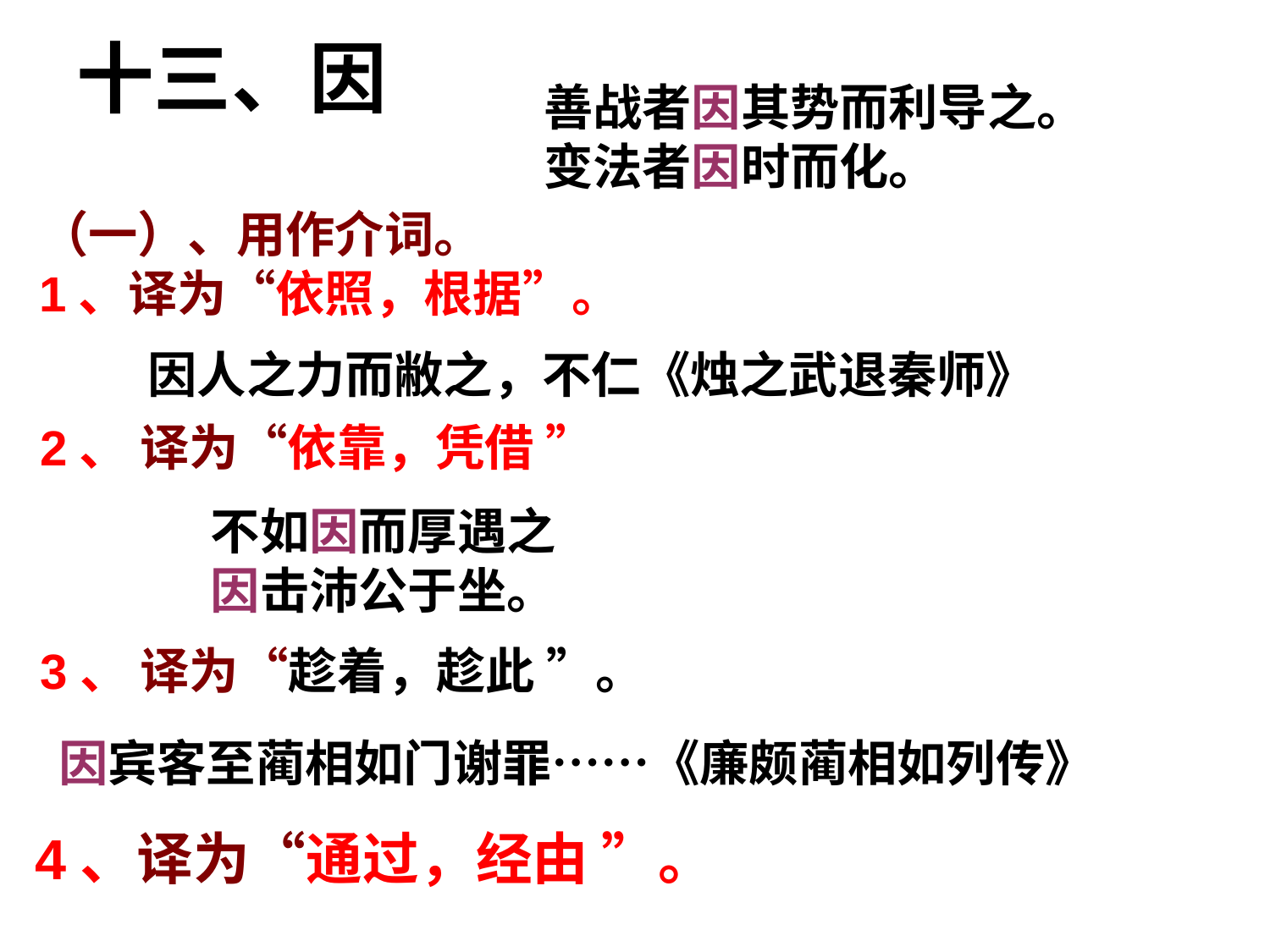

# 十三、因
善战者因其势而利导之。
变法者因时而化。
（一）、用作介词。
1、译为“依照，根据”。
因人之力而敝之，不仁《烛之武退秦师》
2、 译为“依靠，凭借 ”
不如因而厚遇之
因击沛公于坐。
3、 译为“趁着，趁此 ”。
因宾客至蔺相如门谢罪……《廉颇蔺相如列传》
4、译为“通过，经由 ”。